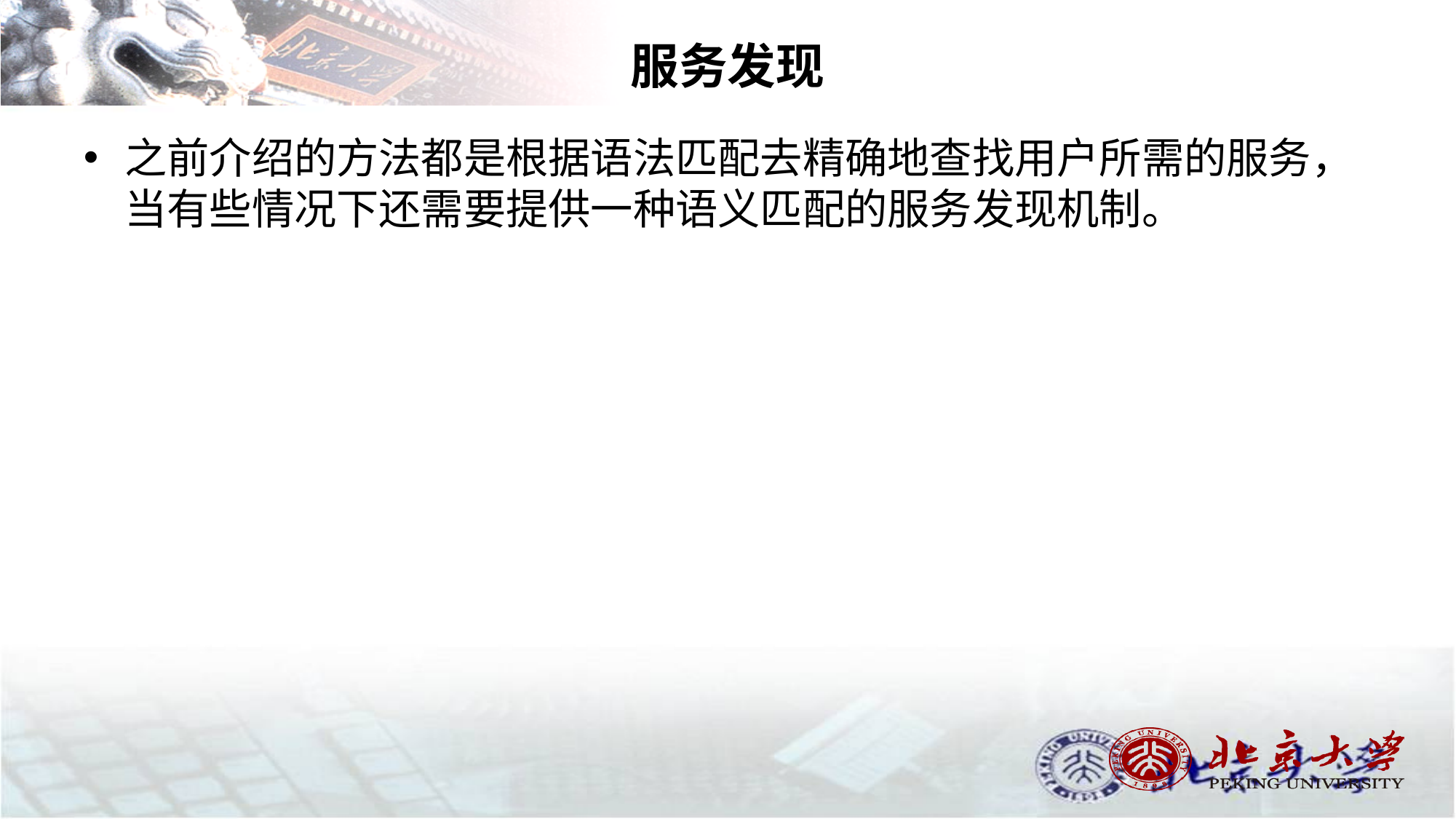

# 服务发现
之前介绍的方法都是根据语法匹配去精确地查找用户所需的服务，当有些情况下还需要提供一种语义匹配的服务发现机制。